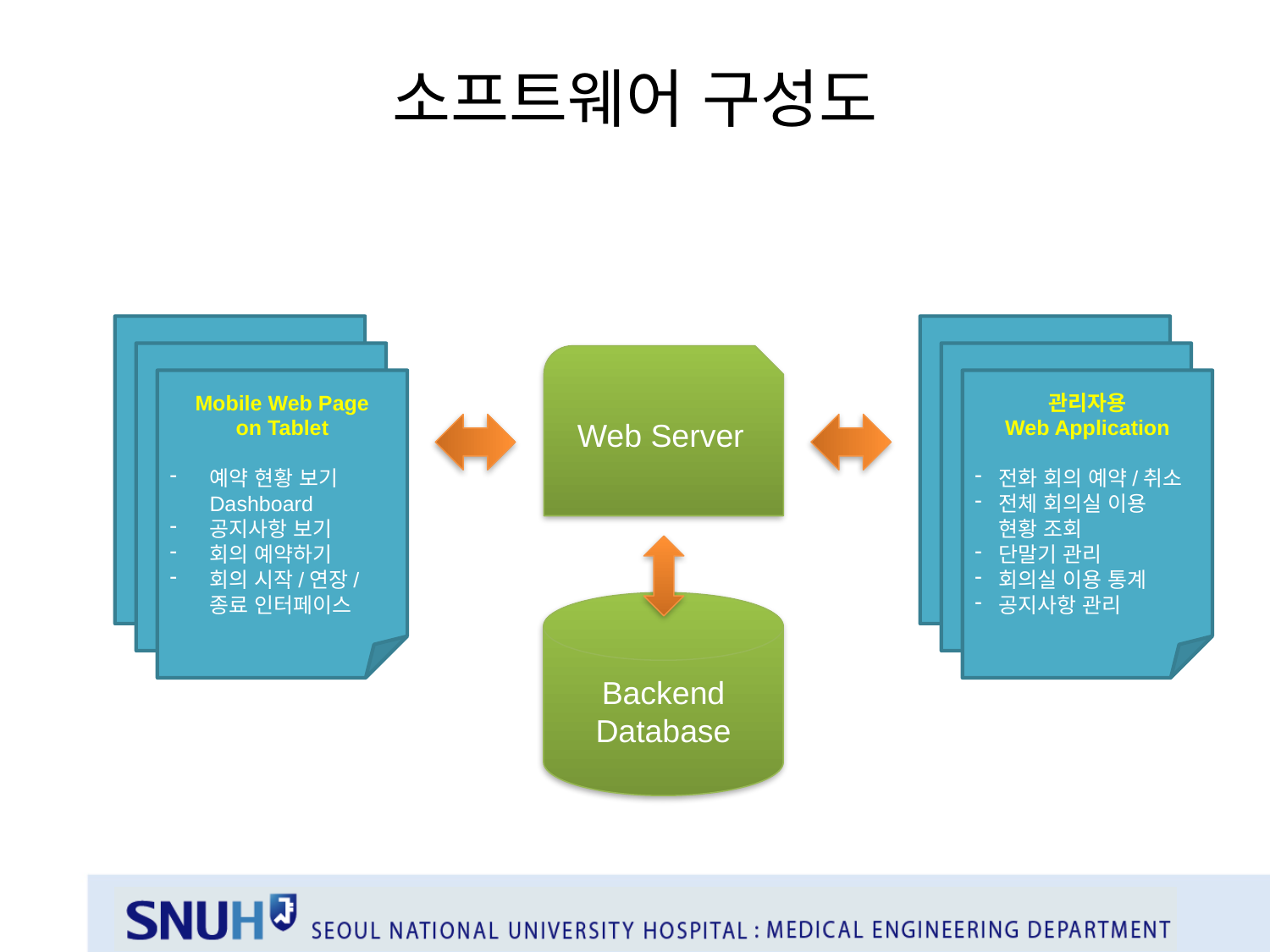

# 소프트웨어 구성도

Mobile Web Page
on Tablet

예약 현황 보기
Dashboard
공지사항 보기
회의 예약하기
회의 시작/연장/종료 인터페이스

관리자용
Web Application

전화 회의 예약/취소
전체 회의실 이용
현황 조회
단말기 관리
회의실 이용 통계
공지사항 관리
Web Server

Backend
Database